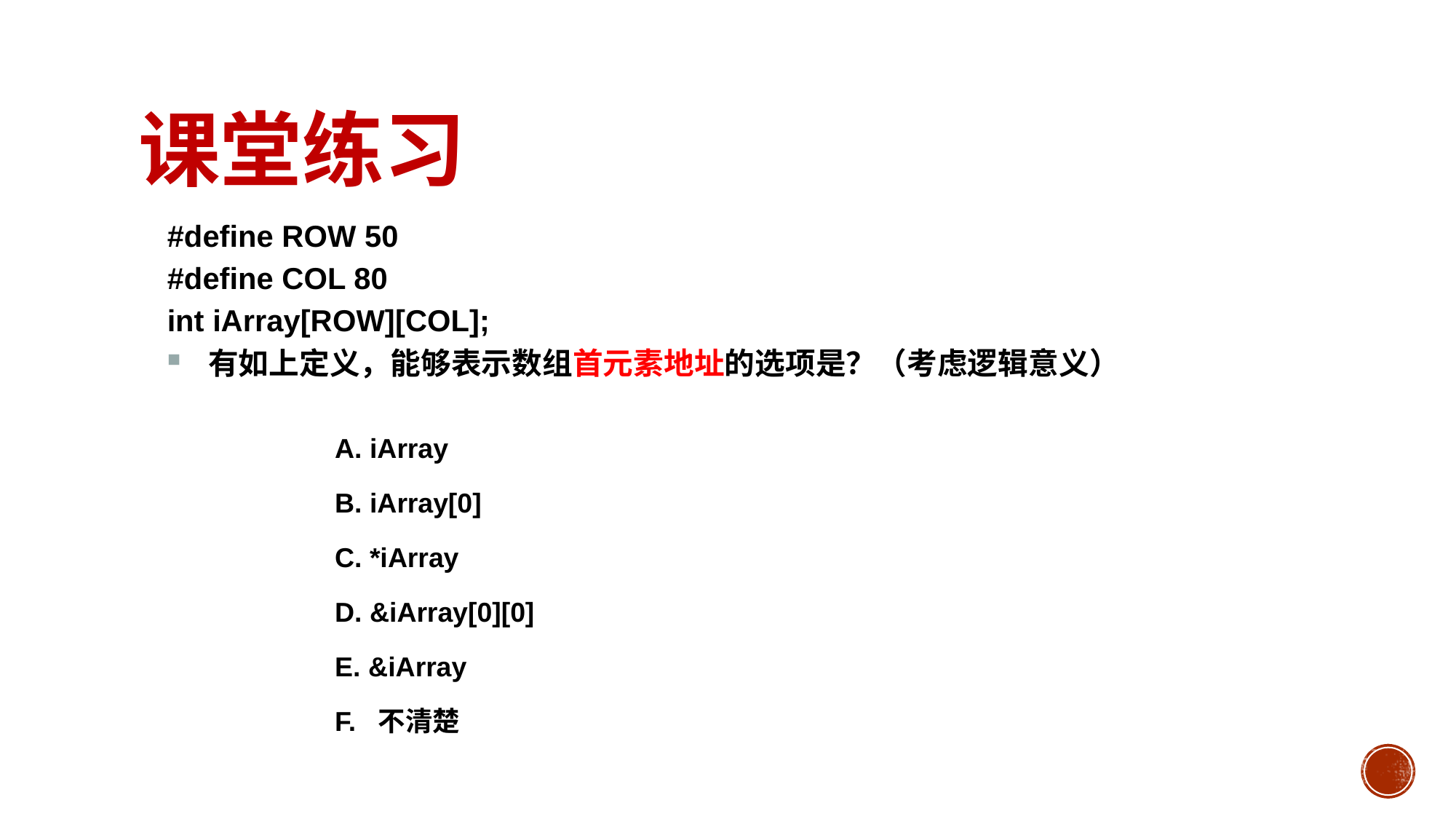

# 课堂练习
#define ROW 50
#define COL 80
int iArray[ROW][COL];
有如上定义，能够表示数组首元素地址的选项是？（考虑逻辑意义）
A. iArray
B. iArray[0]
C. *iArray
D. &iArray[0][0]
E. &iArray
F.  不清楚